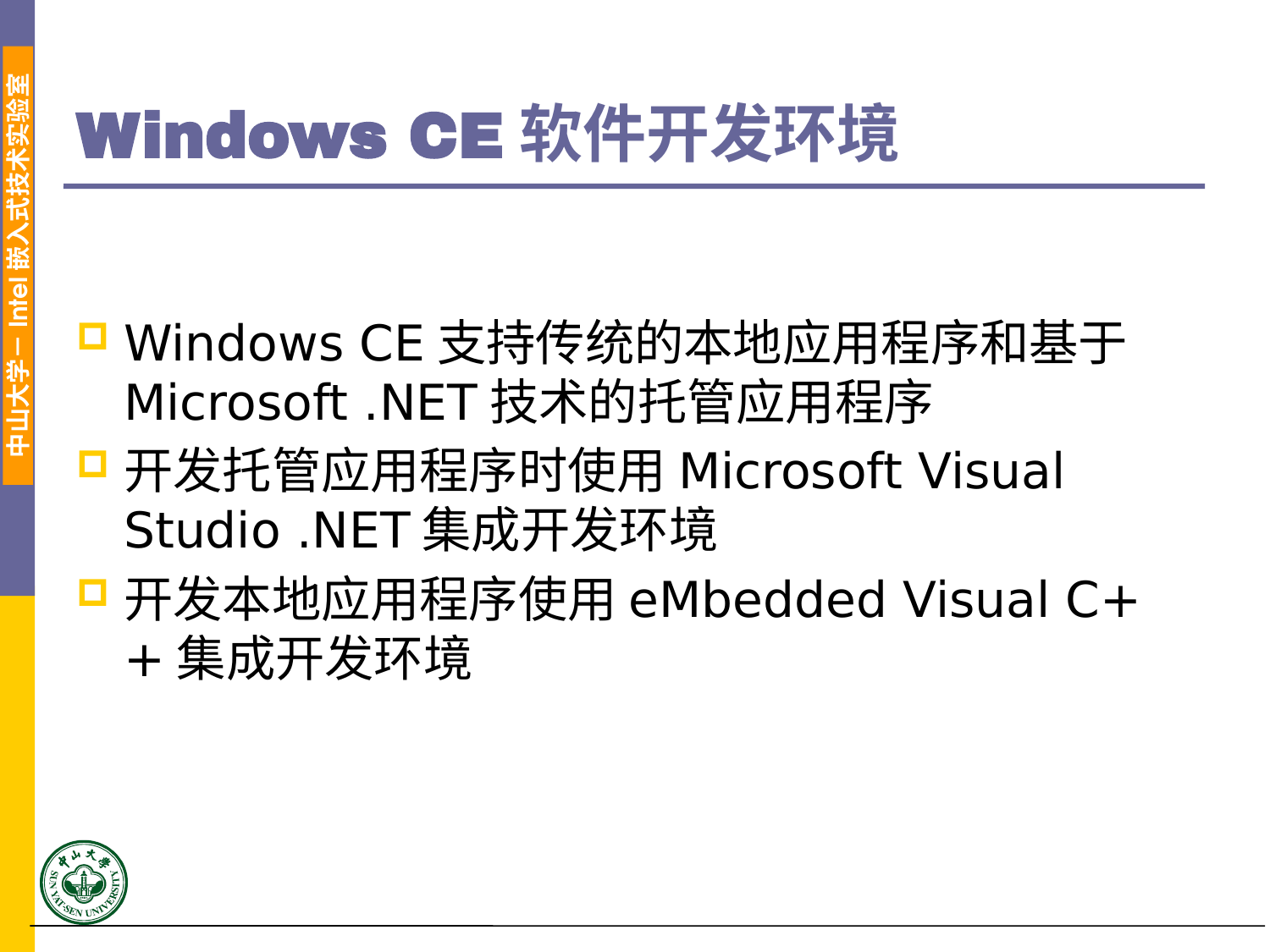

# Windows CE软件开发环境
Windows CE支持传统的本地应用程序和基于Microsoft .NET技术的托管应用程序
开发托管应用程序时使用Microsoft Visual Studio .NET集成开发环境
开发本地应用程序使用eMbedded Visual C++集成开发环境